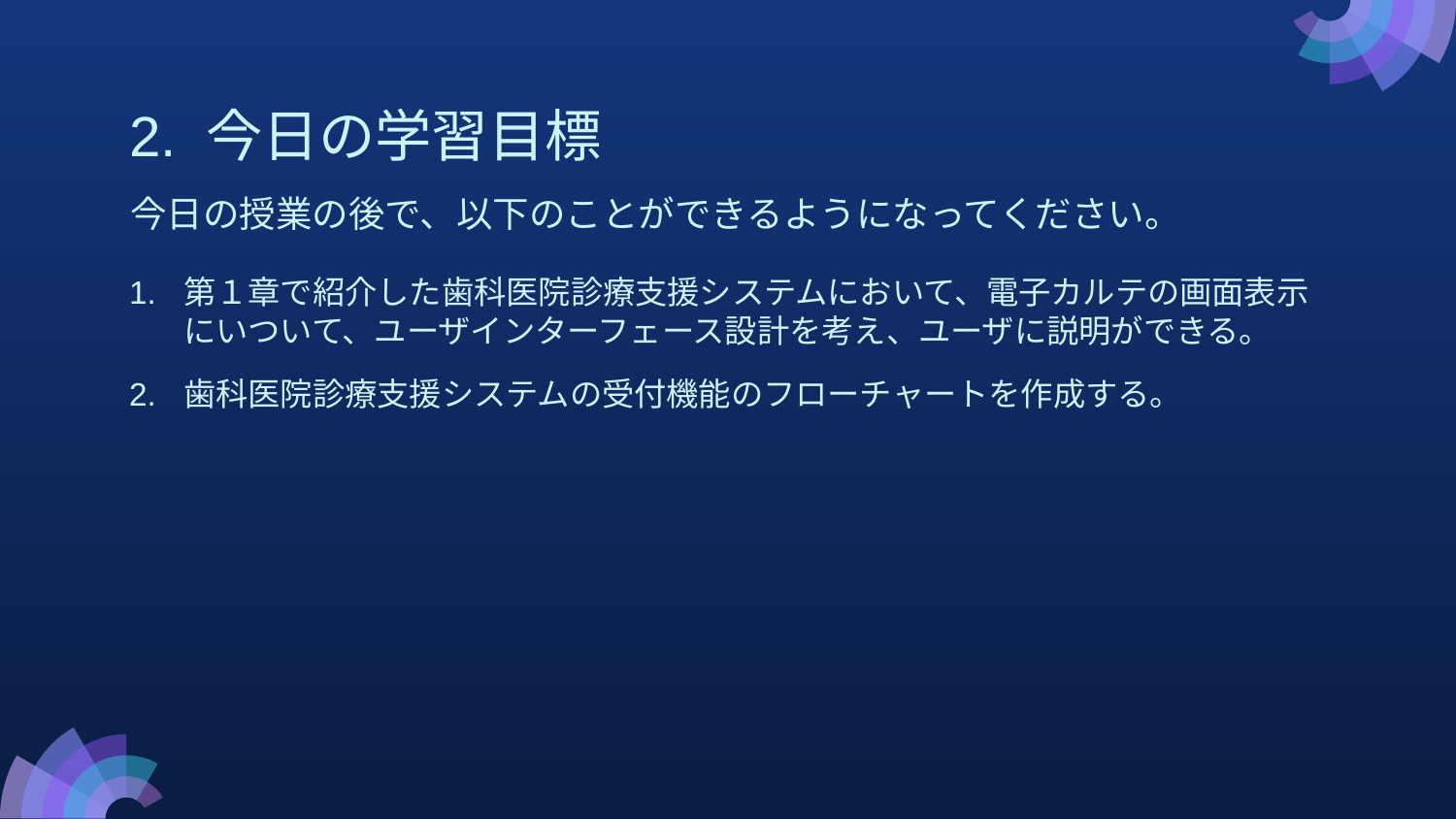

# 2. 今日の学習目標
今日の授業の後で、以下のことができるようになってください。
第１章で紹介した歯科医院診療支援システムにおいて、電子カルテの画面表示にいついて、ユーザインターフェース設計を考え、ユーザに説明ができる。
歯科医院診療支援システムの受付機能のフローチャートを作成する。